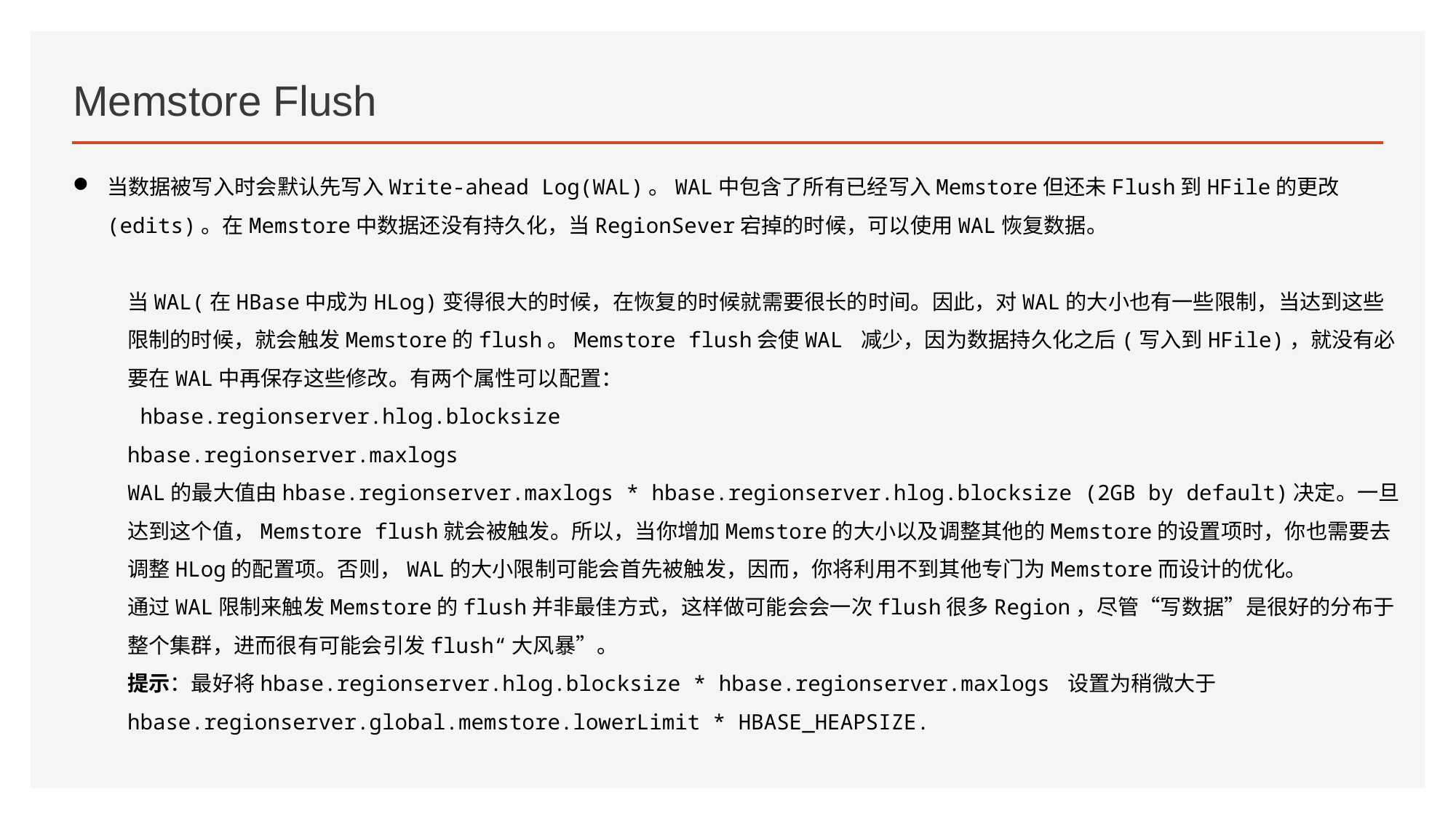

# Memstore Flush
当数据被写入时会默认先写入Write-ahead Log(WAL)。WAL中包含了所有已经写入Memstore但还未Flush到HFile的更改(edits)。在Memstore中数据还没有持久化，当RegionSever宕掉的时候，可以使用WAL恢复数据。

当WAL(在HBase中成为HLog)变得很大的时候，在恢复的时候就需要很长的时间。因此，对WAL的大小也有一些限制，当达到这些限制的时候，就会触发Memstore的flush。Memstore flush会使WAL 减少，因为数据持久化之后(写入到HFile)，就没有必要在WAL中再保存这些修改。有两个属性可以配置：
 hbase.regionserver.hlog.blocksize
hbase.regionserver.maxlogs
WAL的最大值由hbase.regionserver.maxlogs * hbase.regionserver.hlog.blocksize (2GB by default)决定。一旦达到这个值，Memstore flush就会被触发。所以，当你增加Memstore的大小以及调整其他的Memstore的设置项时，你也需要去调整HLog的配置项。否则，WAL的大小限制可能会首先被触发，因而，你将利用不到其他专门为Memstore而设计的优化。
通过WAL限制来触发Memstore的flush并非最佳方式，这样做可能会会一次flush很多Region，尽管“写数据”是很好的分布于整个集群，进而很有可能会引发flush“大风暴”。
提示：最好将hbase.regionserver.hlog.blocksize * hbase.regionserver.maxlogs 设置为稍微大于hbase.regionserver.global.memstore.lowerLimit * HBASE_HEAPSIZE.